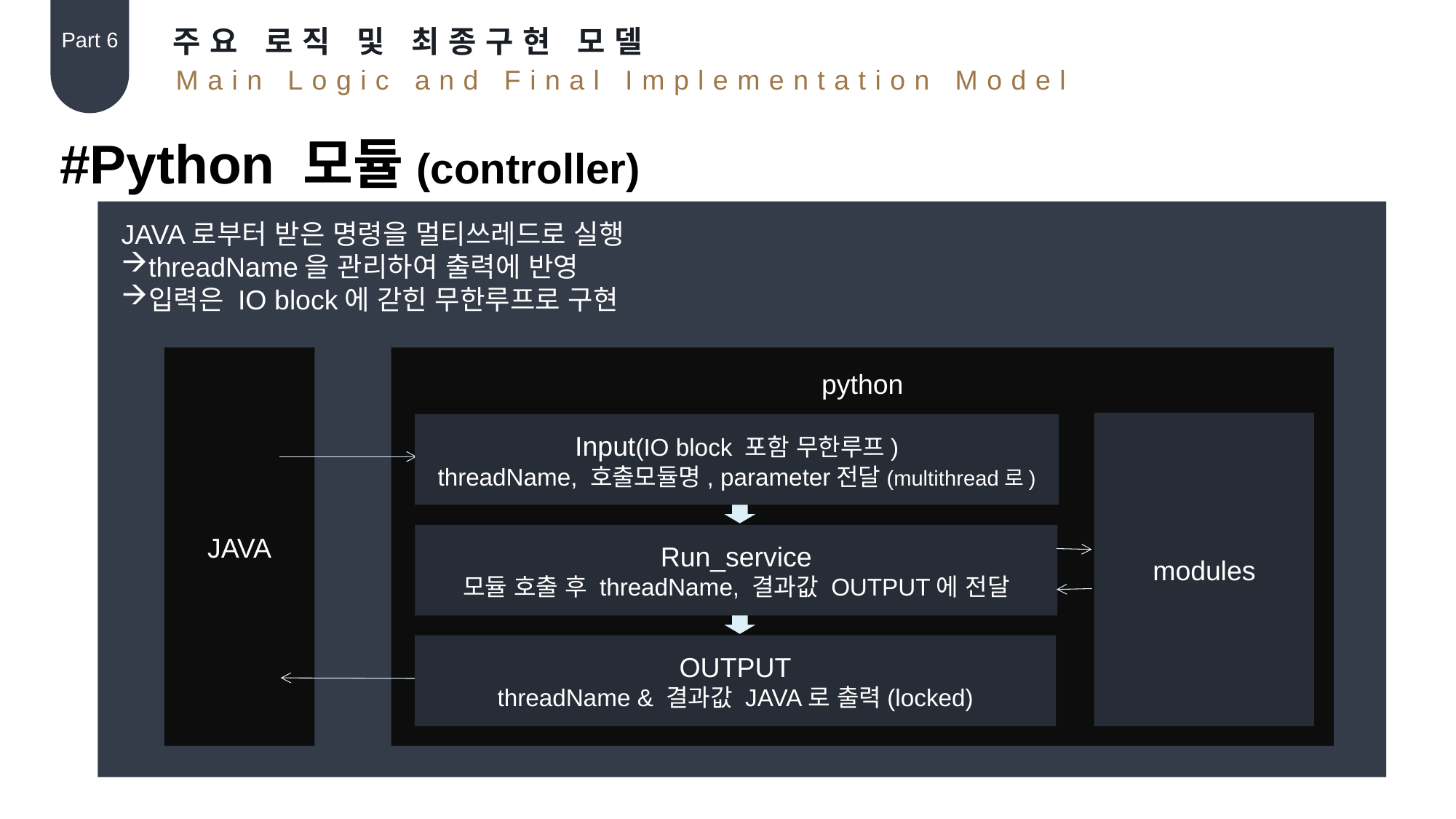

주요 로직 및 최종구현 모델
Part 6
Main Logic and Final Implementation Model
#Python 모듈(controller)

JAVA로부터 받은 명령을 멀티쓰레드로 실행
threadName을 관리하여 출력에 반영
입력은 IO block에 갇힌 무한루프로 구현
python

JAVA
modules
Input(IO block 포함 무한루프)
threadName, 호출모듈명, parameter전달(multithread로)

Run_service
모듈 호출 후 threadName, 결과값 OUTPUT에 전달

OUTPUT
threadName & 결과값 JAVA로 출력(locked)